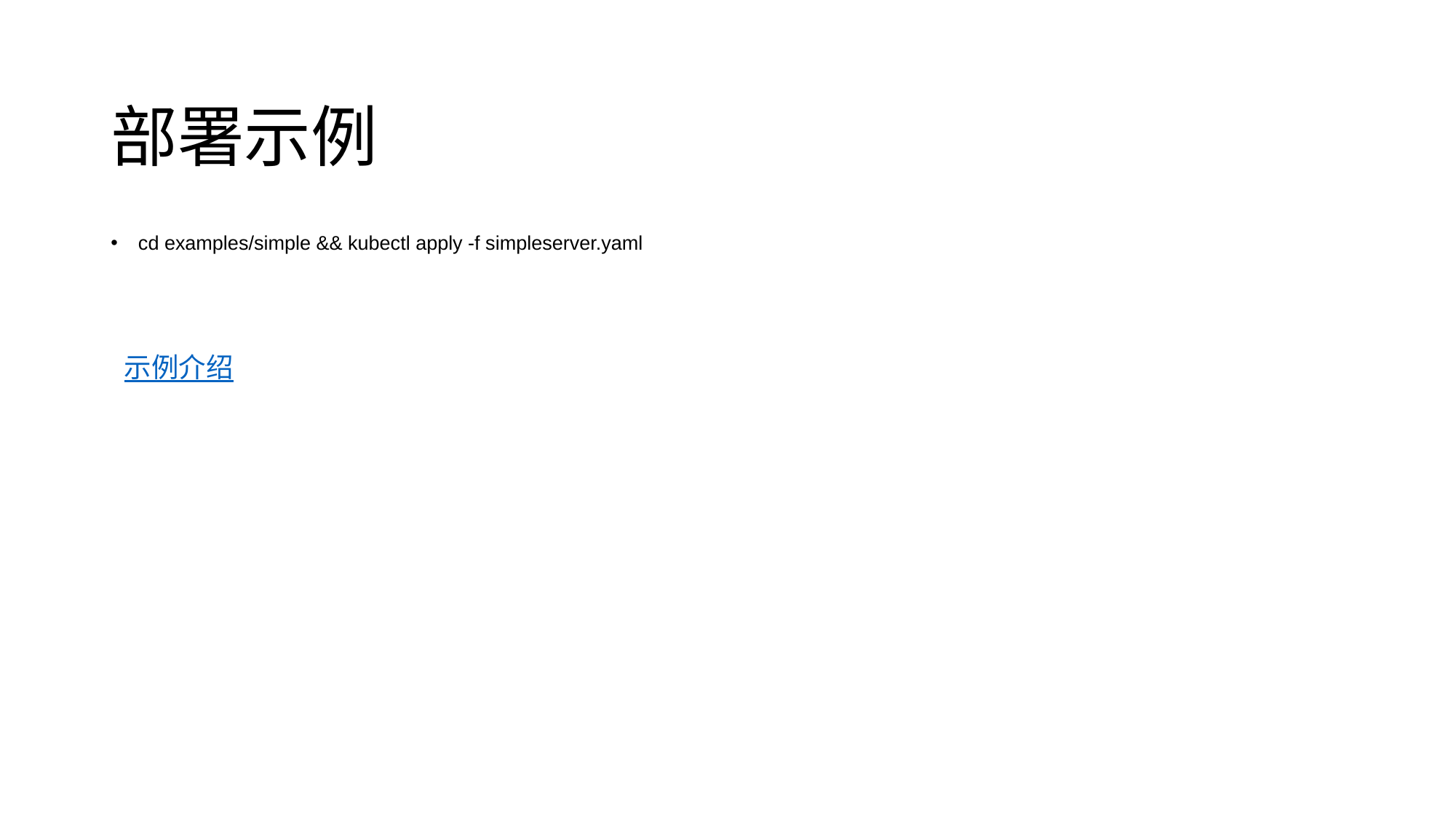

# 部署示例
cd examples/simple && kubectl apply -f simpleserver.yaml
示例介绍